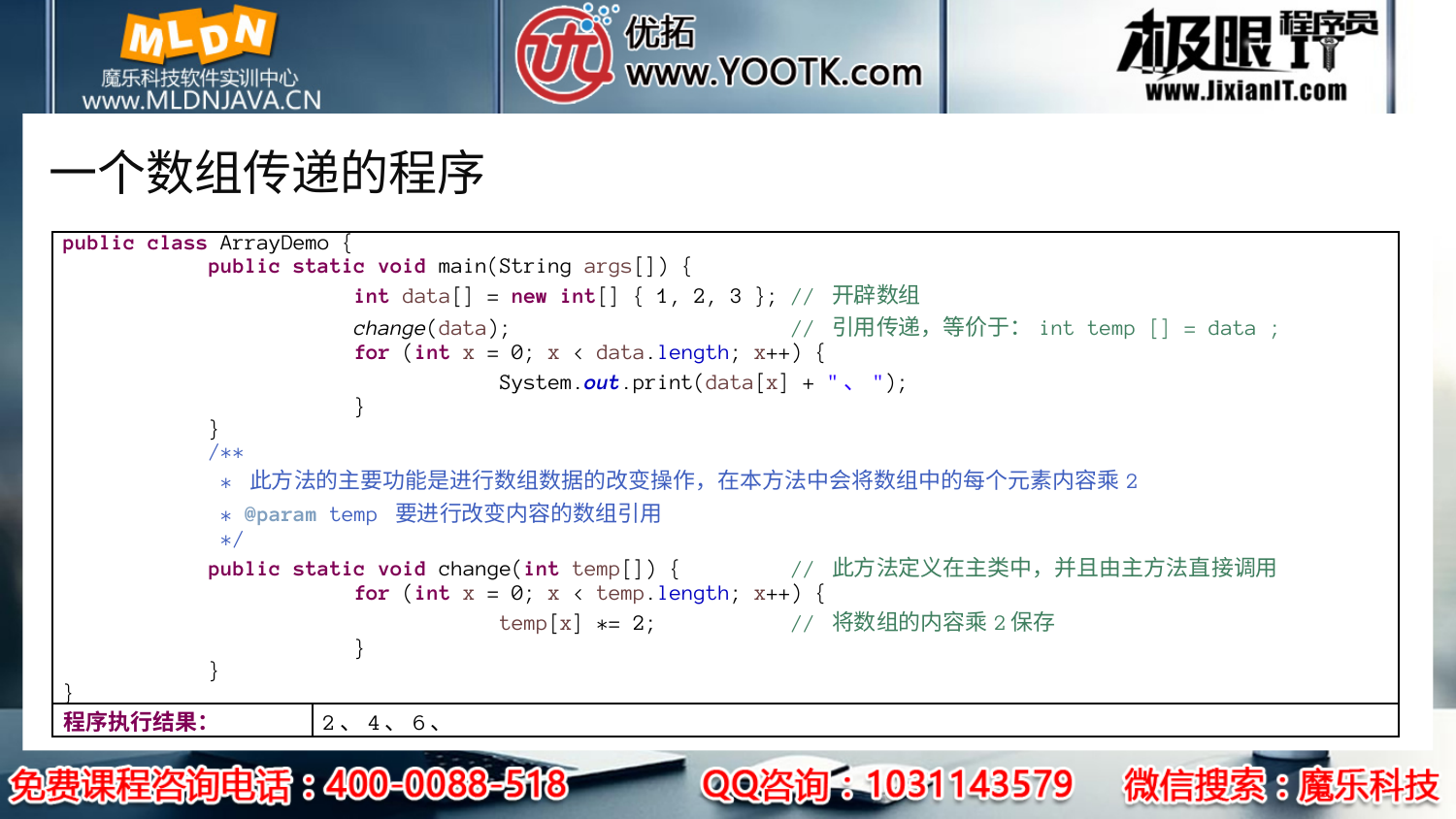

# 一个数组传递的程序
| public class ArrayDemo { public static void main(String args[]) { int data[] = new int[] { 1, 2, 3 }; // 开辟数组 change(data); // 引用传递，等价于：int temp [] = data ; for (int x = 0; x < data.length; x++) { System.out.print(data[x] + "、"); } } /\*\* \* 此方法的主要功能是进行数组数据的改变操作，在本方法中会将数组中的每个元素内容乘2 \* @param temp 要进行改变内容的数组引用 \*/ public static void change(int temp[]) { // 此方法定义在主类中，并且由主方法直接调用 for (int x = 0; x < temp.length; x++) { temp[x] \*= 2; // 将数组的内容乘2保存 } } } |  |
| --- | --- |
| 程序执行结果： | 2、4、6、 |